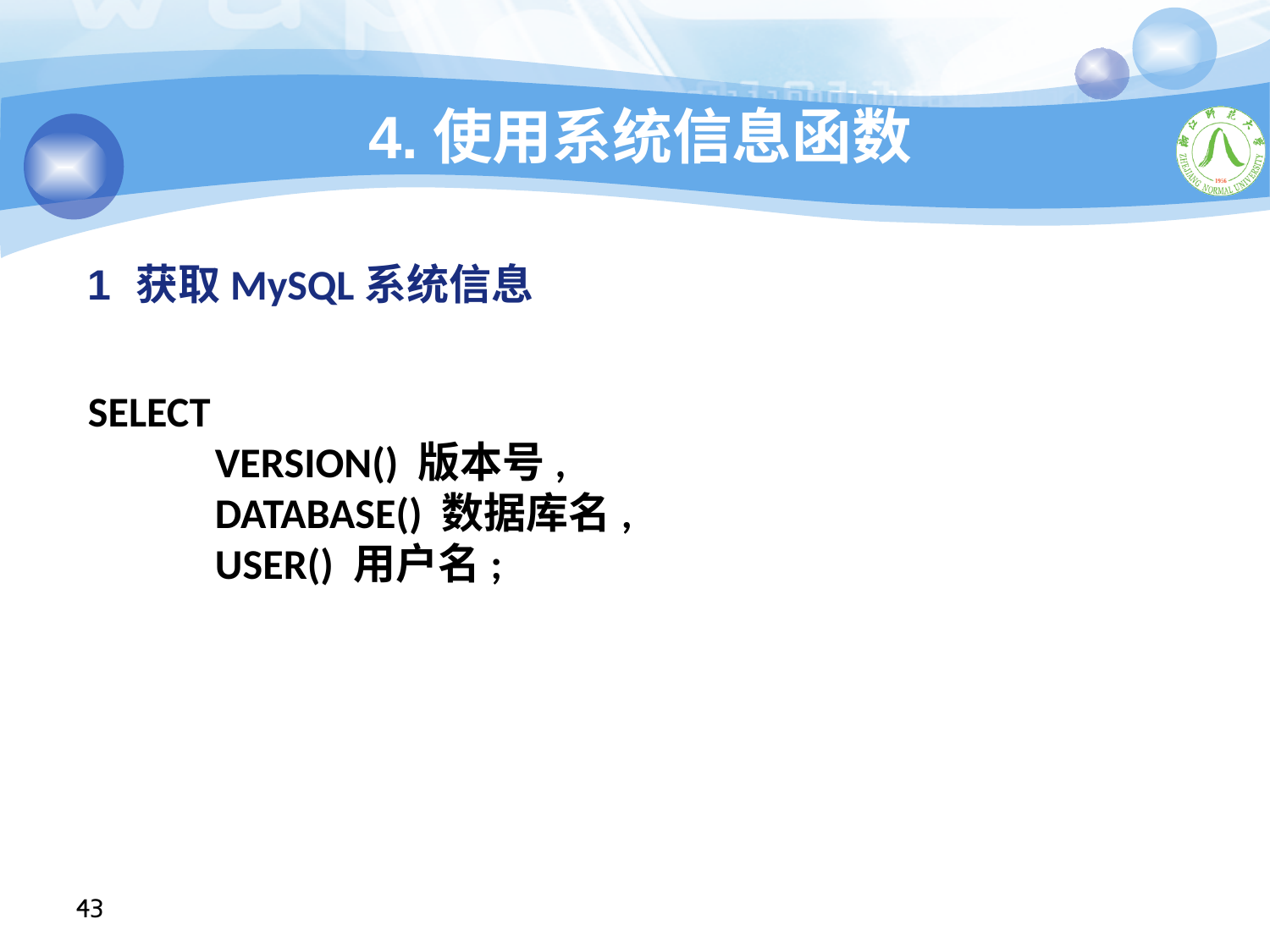

# 4.使用系统信息函数
获取MySQL系统信息

SELECT
	VERSION() 版本号,
	DATABASE() 数据库名,
	USER() 用户名;

43